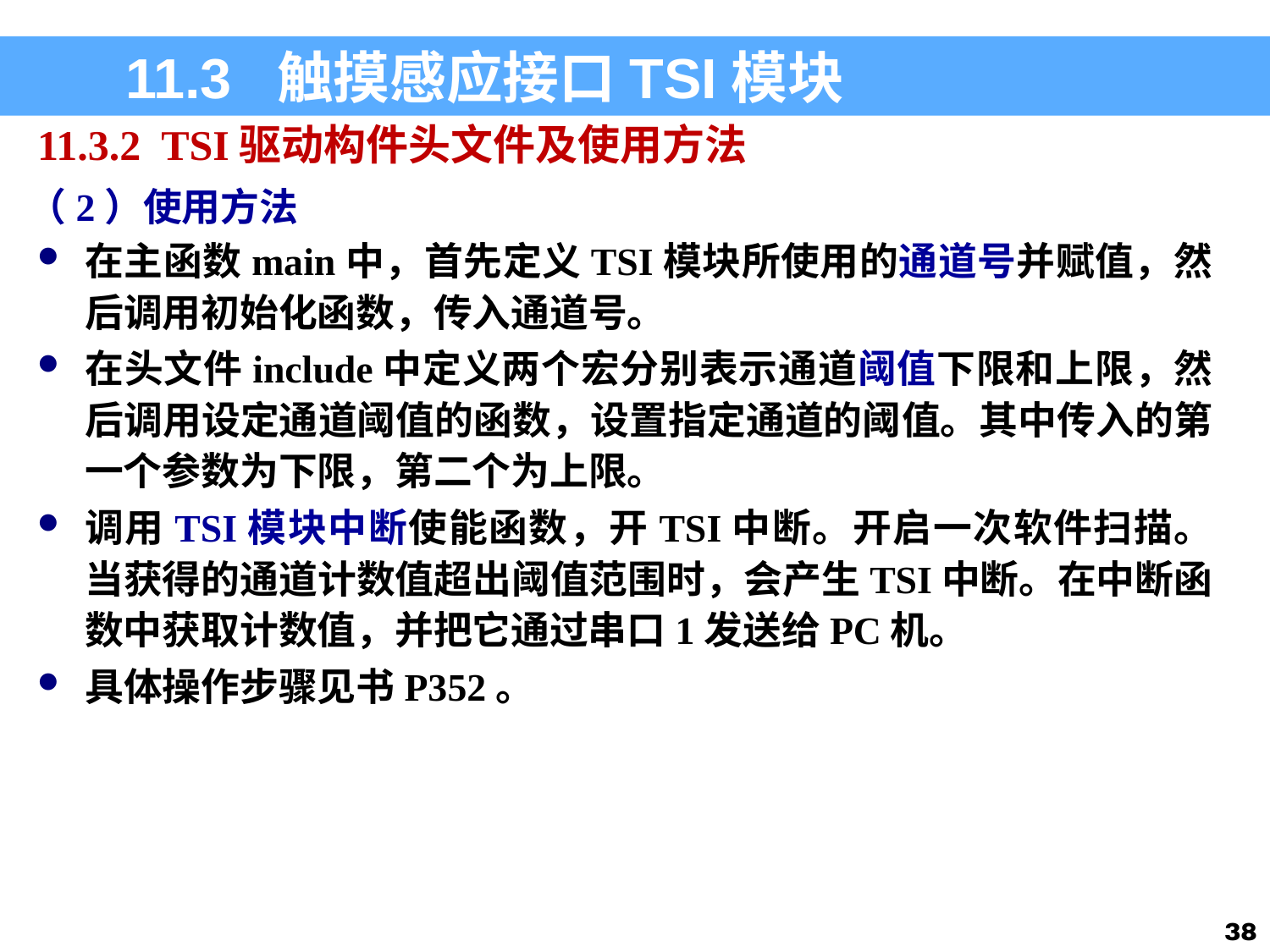

11.3  触摸感应接口TSI模块
11.3.2  TSI驱动构件头文件及使用方法
（2）使用方法
在主函数main中，首先定义TSI模块所使用的通道号并赋值，然后调用初始化函数，传入通道号。
在头文件include中定义两个宏分别表示通道阈值下限和上限，然后调用设定通道阈值的函数，设置指定通道的阈值。其中传入的第一个参数为下限，第二个为上限。
调用TSI模块中断使能函数，开TSI中断。开启一次软件扫描。当获得的通道计数值超出阈值范围时，会产生TSI中断。在中断函数中获取计数值，并把它通过串口1发送给PC机。
具体操作步骤见书P352。
38